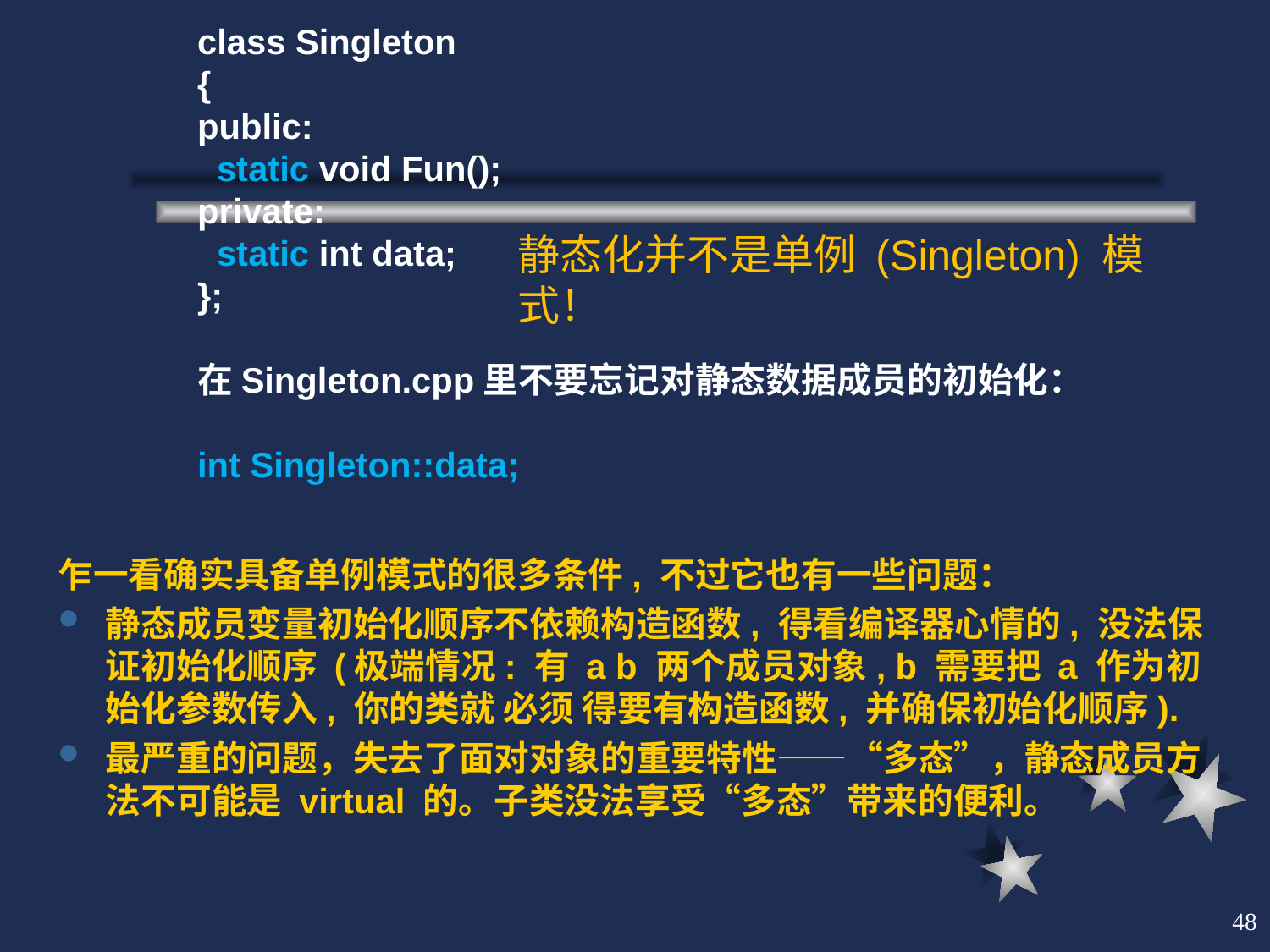

class Singleton
{
public:
  static void Fun();
private:
  static int data;
};

在Singleton.cpp里不要忘记对静态数据成员的初始化：

int Singleton::data;
静态化并不是单例 (Singleton) 模式！
乍一看确实具备单例模式的很多条件, 不过它也有一些问题：
静态成员变量初始化顺序不依赖构造函数, 得看编译器心情的, 没法保证初始化顺序 (极端情况: 有 a b 两个成员对象, b 需要把 a 作为初始化参数传入, 你的类就 必须 得要有构造函数, 并确保初始化顺序).
最严重的问题，失去了面对对象的重要特性——“多态”，静态成员方法不可能是 virtual 的。子类没法享受“多态”带来的便利。
48